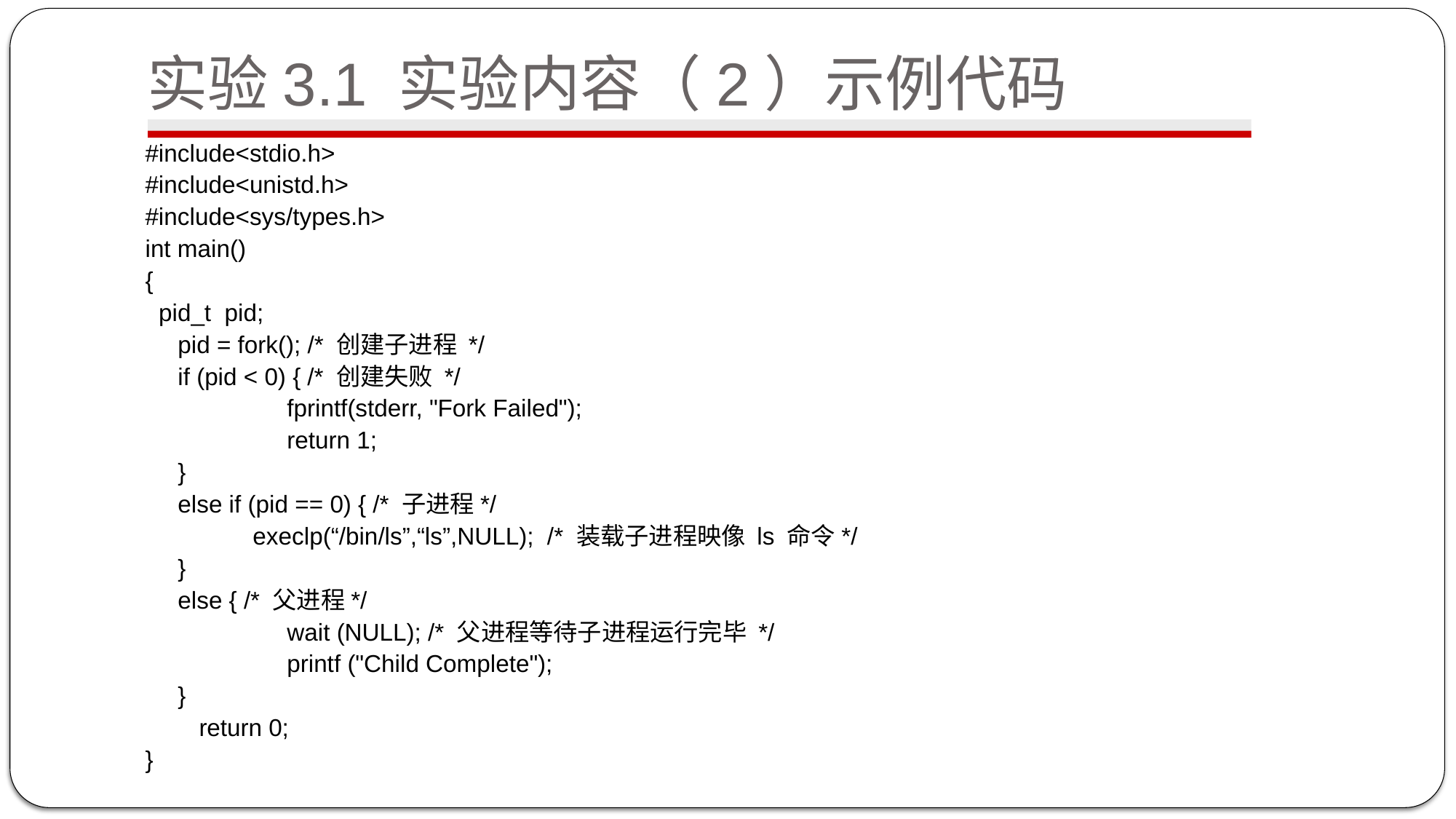

# 实验3.1 实验内容（2）示例代码
#include<stdio.h>
#include<unistd.h>
#include<sys/types.h>
int main()
{
  pid_t  pid;
	pid = fork(); /* 创建子进程 */
	if (pid < 0) { /* 创建失败 */
		fprintf(stderr, "Fork Failed");
		return 1;
	}
	else if (pid == 0) { /* 子进程*/
                execlp(“/bin/ls”,“ls”,NULL);  /* 装载子进程映像 ls 命令*/
	}
	else { /* 父进程*/
		wait (NULL); /* 父进程等待子进程运行完毕 */
		printf ("Child Complete");
	}
        return 0;
}